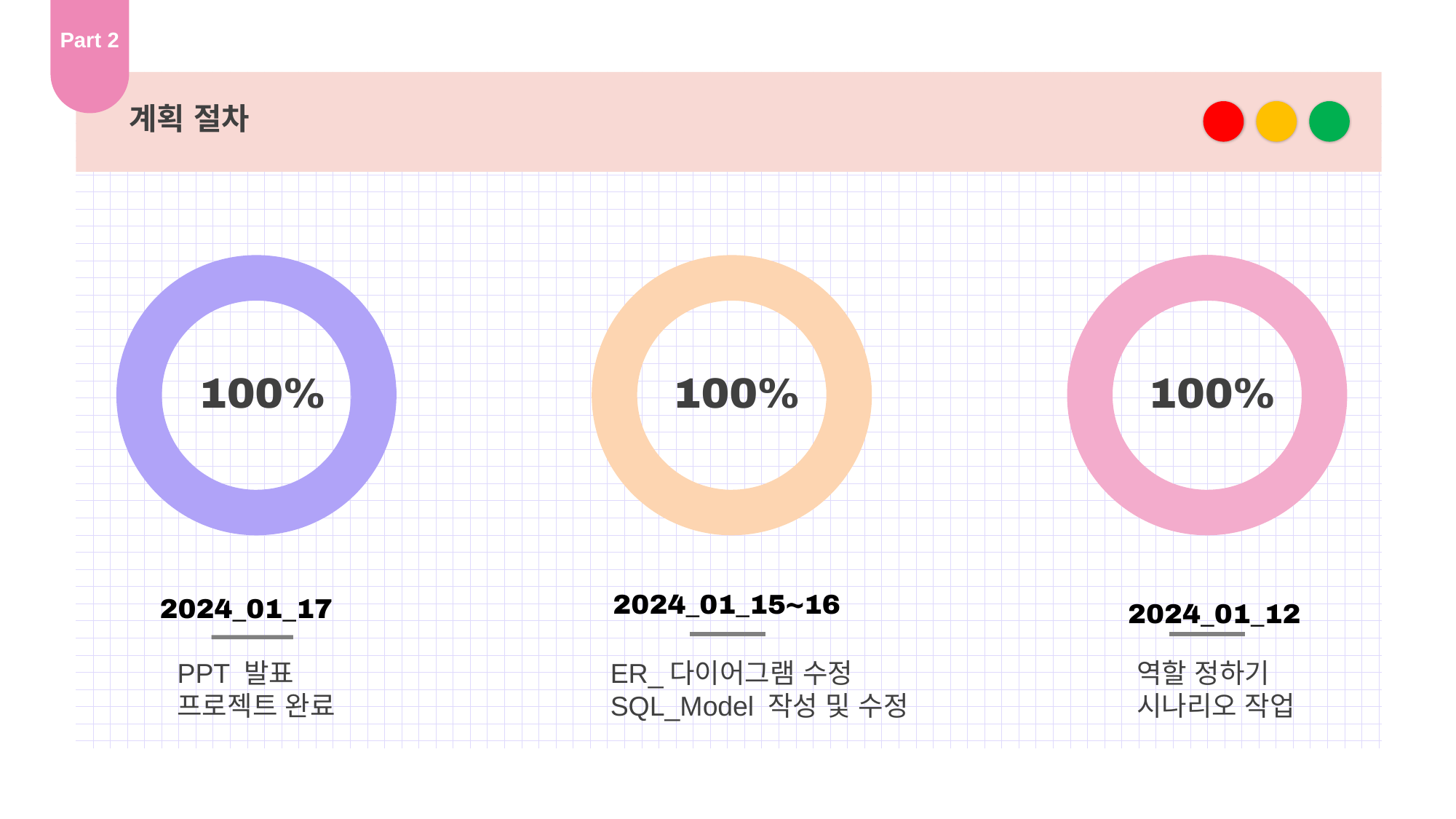

Part 2

계획 절차

100%
100%
100%
2024_01_15~16
2024_01_17
2024_01_12

PPT 발표
프로젝트 완료
ER_다이어그램 수정
SQL_Model 작성 및 수정
역할 정하기
시나리오 작업